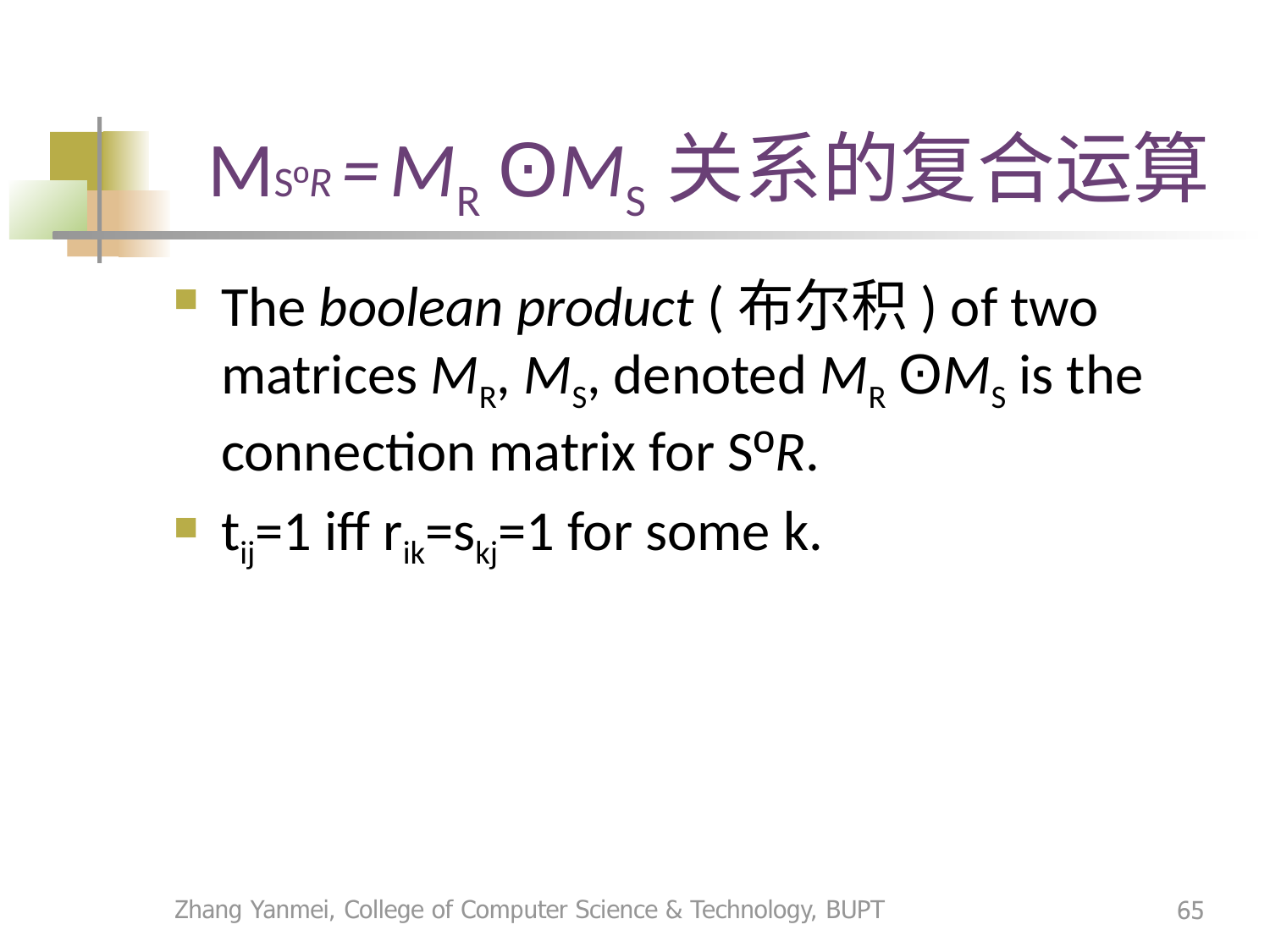

# MSºR = MR ʘMS 关系的复合运算
The boolean product (布尔积) of two matrices MR, MS, denoted MR ʘMS is the connection matrix for SºR.
tij=1 iff rik=skj=1 for some k.
Zhang Yanmei, College of Computer Science & Technology, BUPT
65